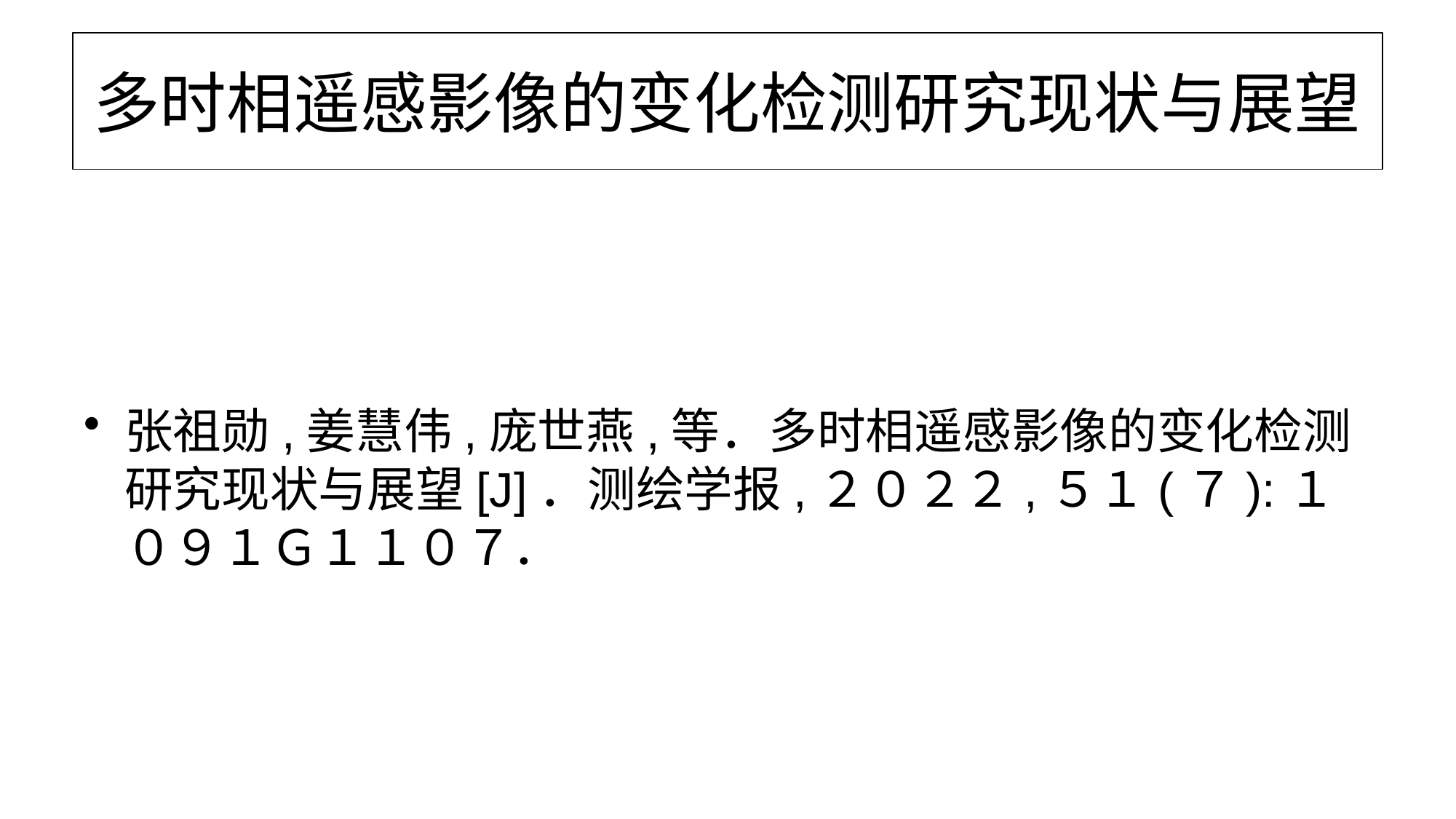

# 多时相遥感影像的变化检测研究现状与展望

张祖勋,姜慧伟,庞世燕,等．多时相遥感影像的变化检测研究现状与展望[J]．测绘学报,２０２２,５１(７):１０９１Ｇ１１０７．